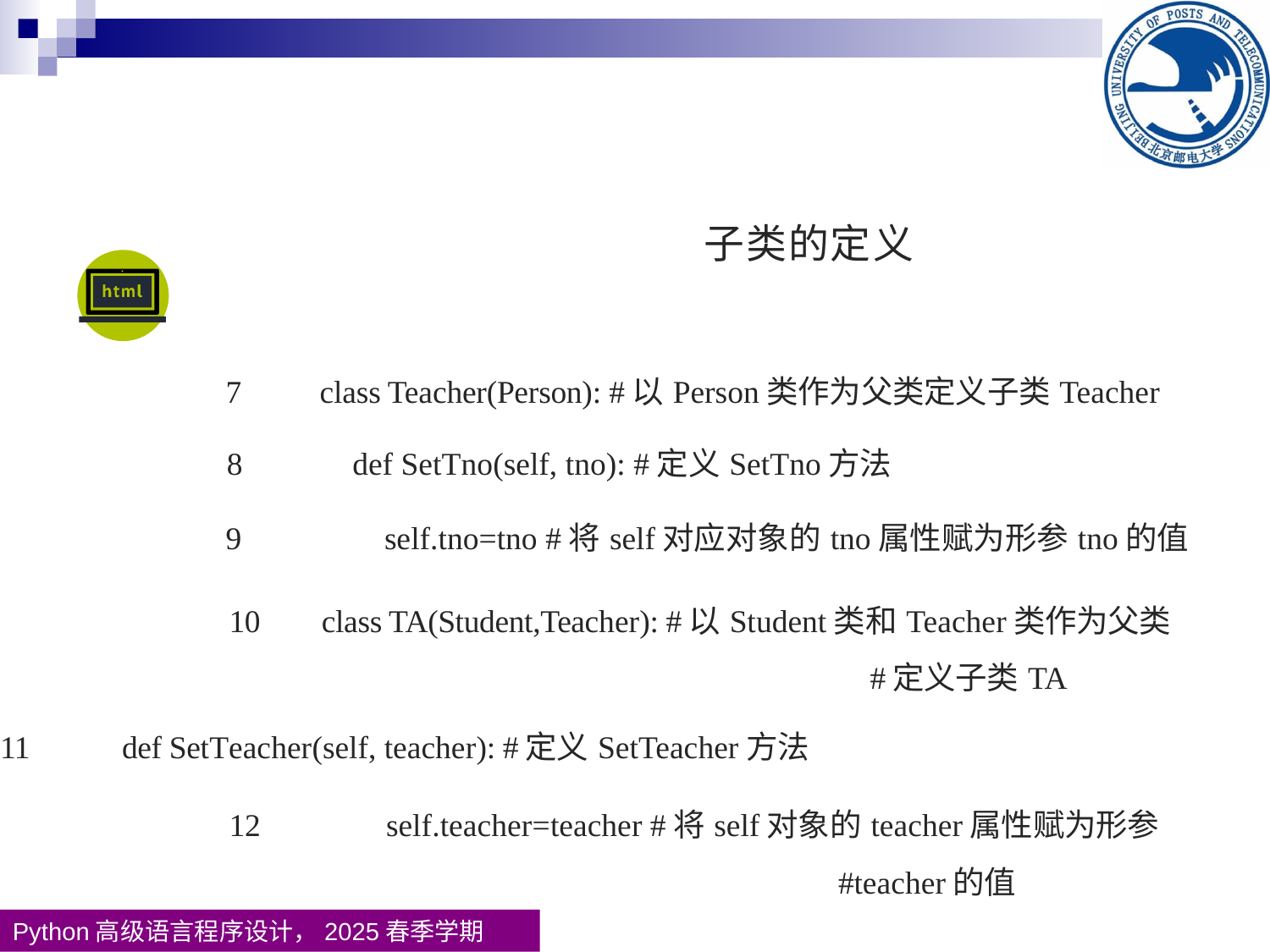

| 子类的定义 7 class Teacher(Person): #以Person类作为父类定义子类Teacher 8 def SetTno(self, tno): #定义SetTno方法 9 self.tno=tno #将self对应对象的tno属性赋为形参tno的值 10 class TA(Student,Teacher): #以Student类和Teacher类作为父类 #定义子类TA 11 def SetTeacher(self, teacher): #定义SetTeacher方法 12 self.teacher=teacher #将self对象的teacher属性赋为形参 #teacher的值 |
| --- |